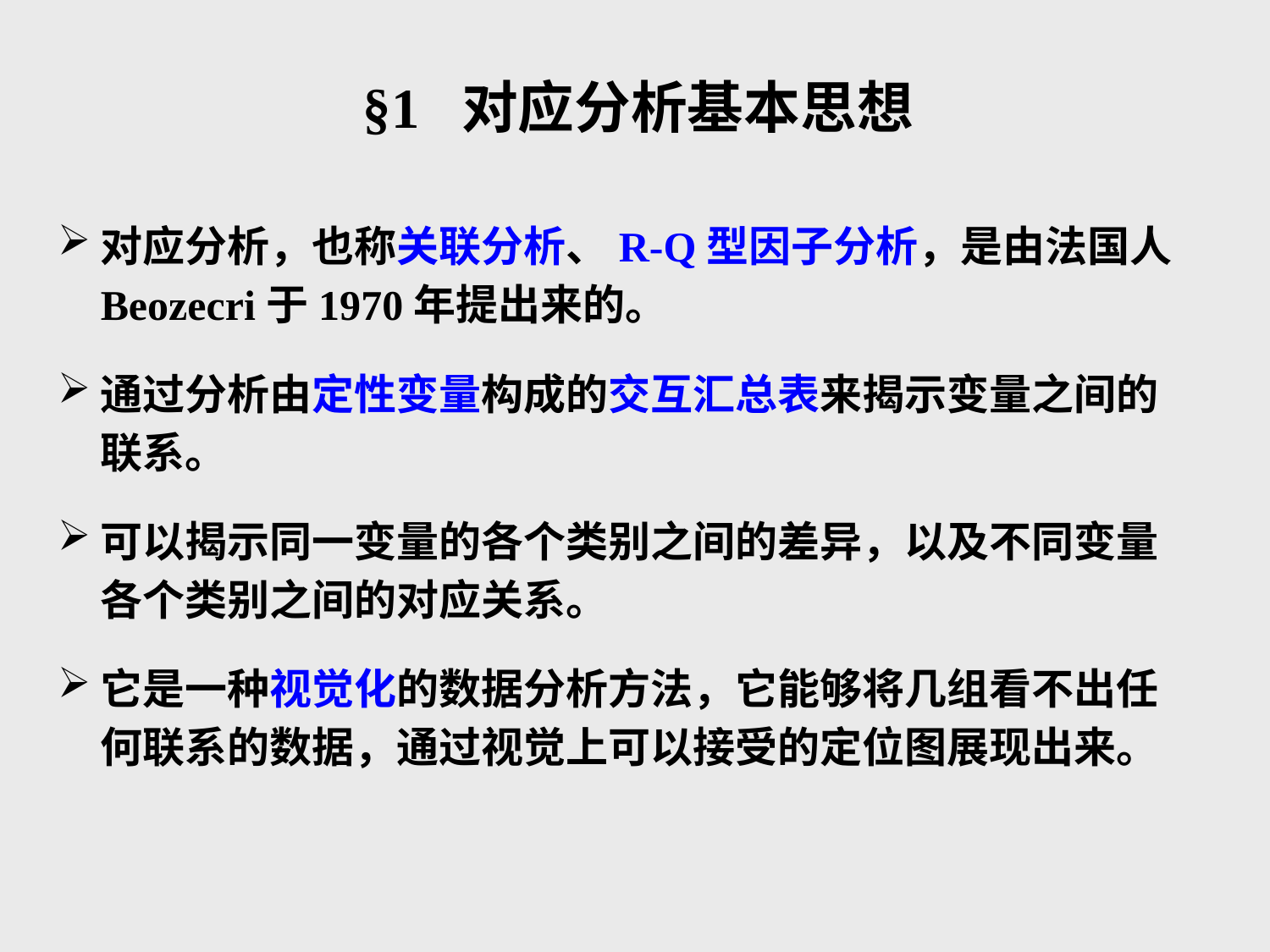

# §1  对应分析基本思想
对应分析，也称关联分析、R-Q型因子分析，是由法国人Beozecri于1970年提出来的。

通过分析由定性变量构成的交互汇总表来揭示变量之间的联系。

可以揭示同一变量的各个类别之间的差异，以及不同变量各个类别之间的对应关系。

它是一种视觉化的数据分析方法，它能够将几组看不出任何联系的数据，通过视觉上可以接受的定位图展现出来。